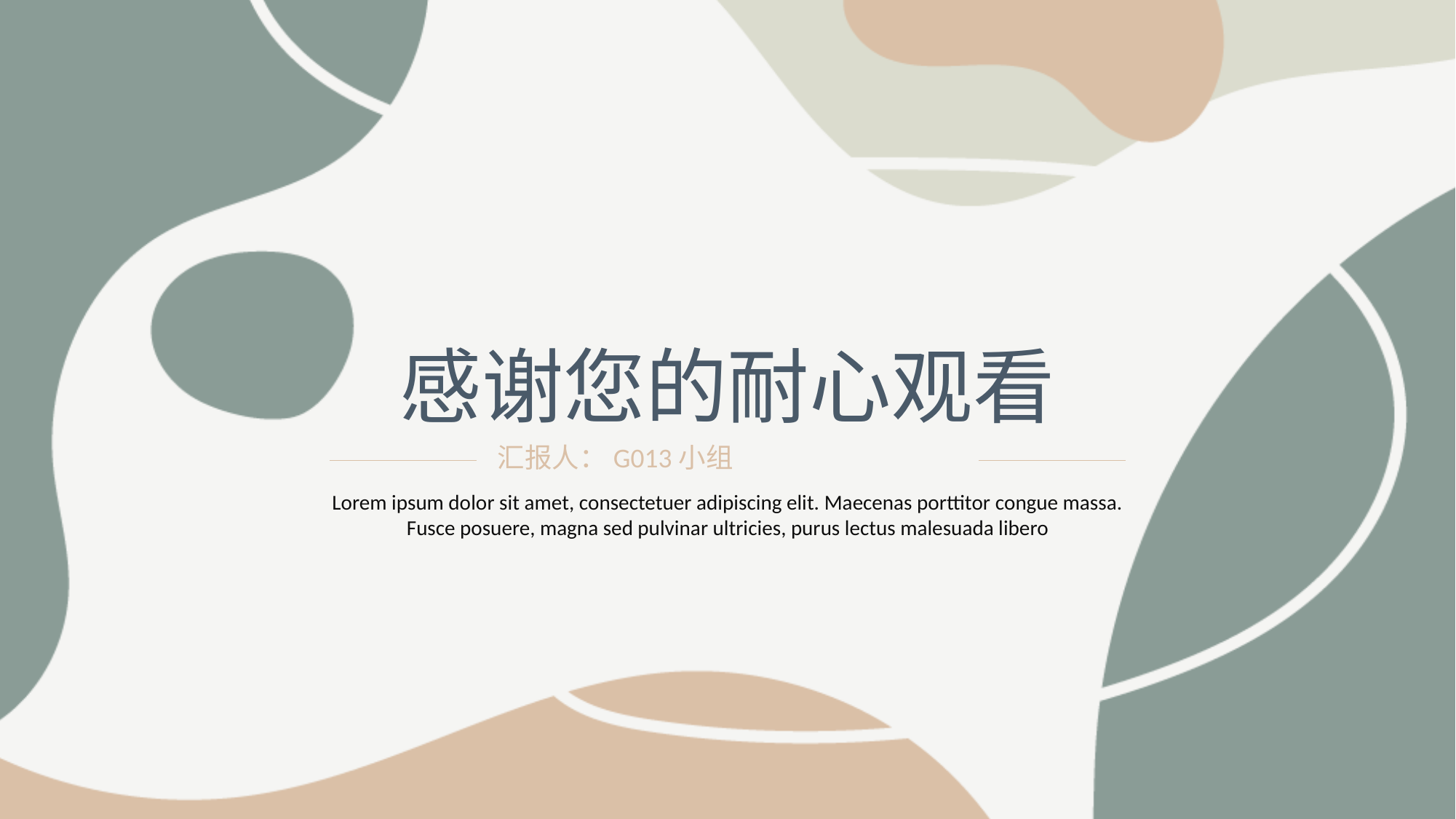

感谢您的耐心观看
汇报人：G013小组
Lorem ipsum dolor sit amet, consectetuer adipiscing elit. Maecenas porttitor congue massa. Fusce posuere, magna sed pulvinar ultricies, purus lectus malesuada libero